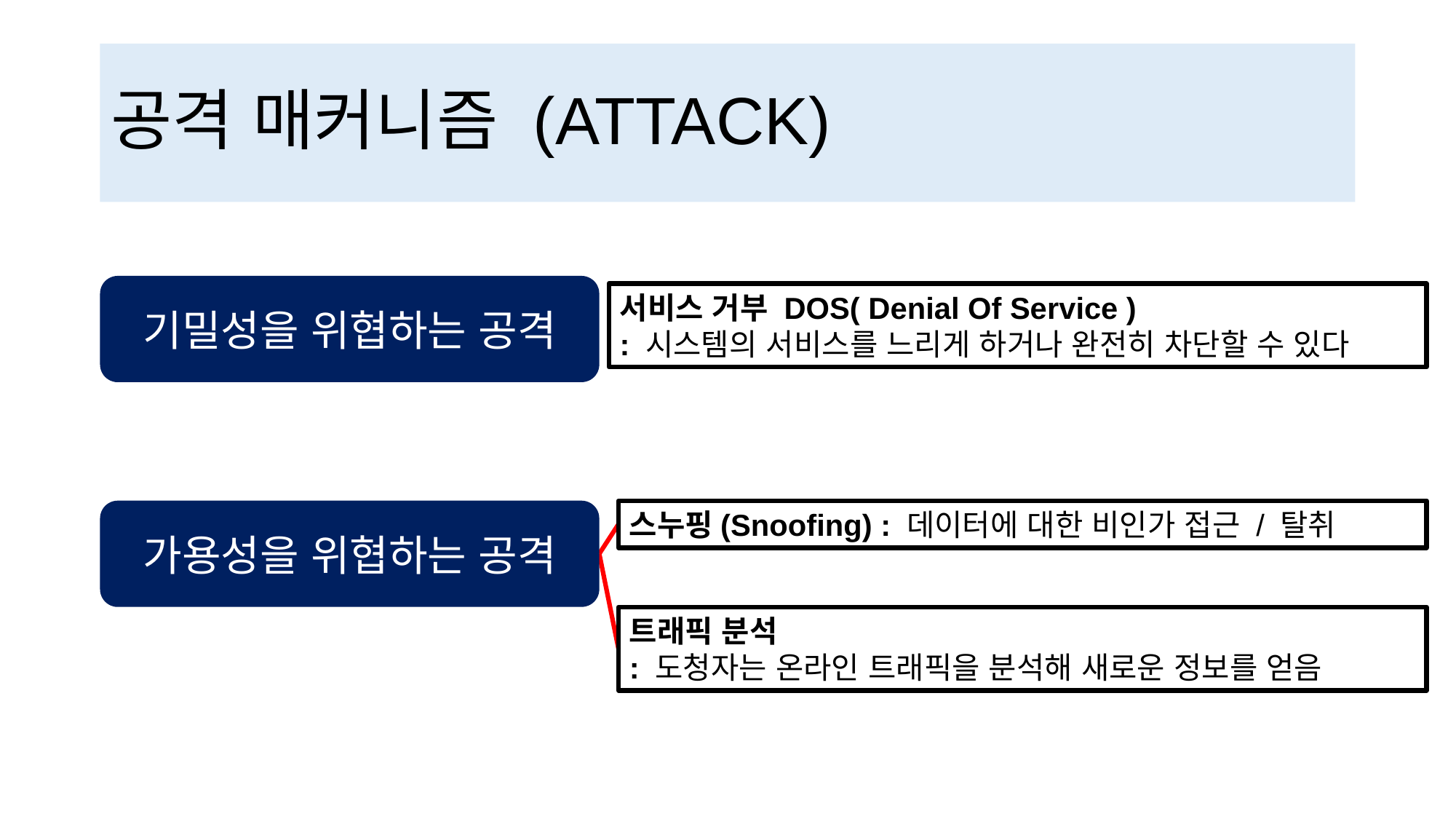

# 공격 매커니즘 (ATTACK)
기밀성을 위협하는 공격
서비스 거부 DOS( Denial Of Service )
: 시스템의 서비스를 느리게 하거나 완전히 차단할 수 있다
가용성을 위협하는 공격
스누핑(Snoofing) : 데이터에 대한 비인가 접근 / 탈취
트래픽 분석
: 도청자는 온라인 트래픽을 분석해 새로운 정보를 얻음